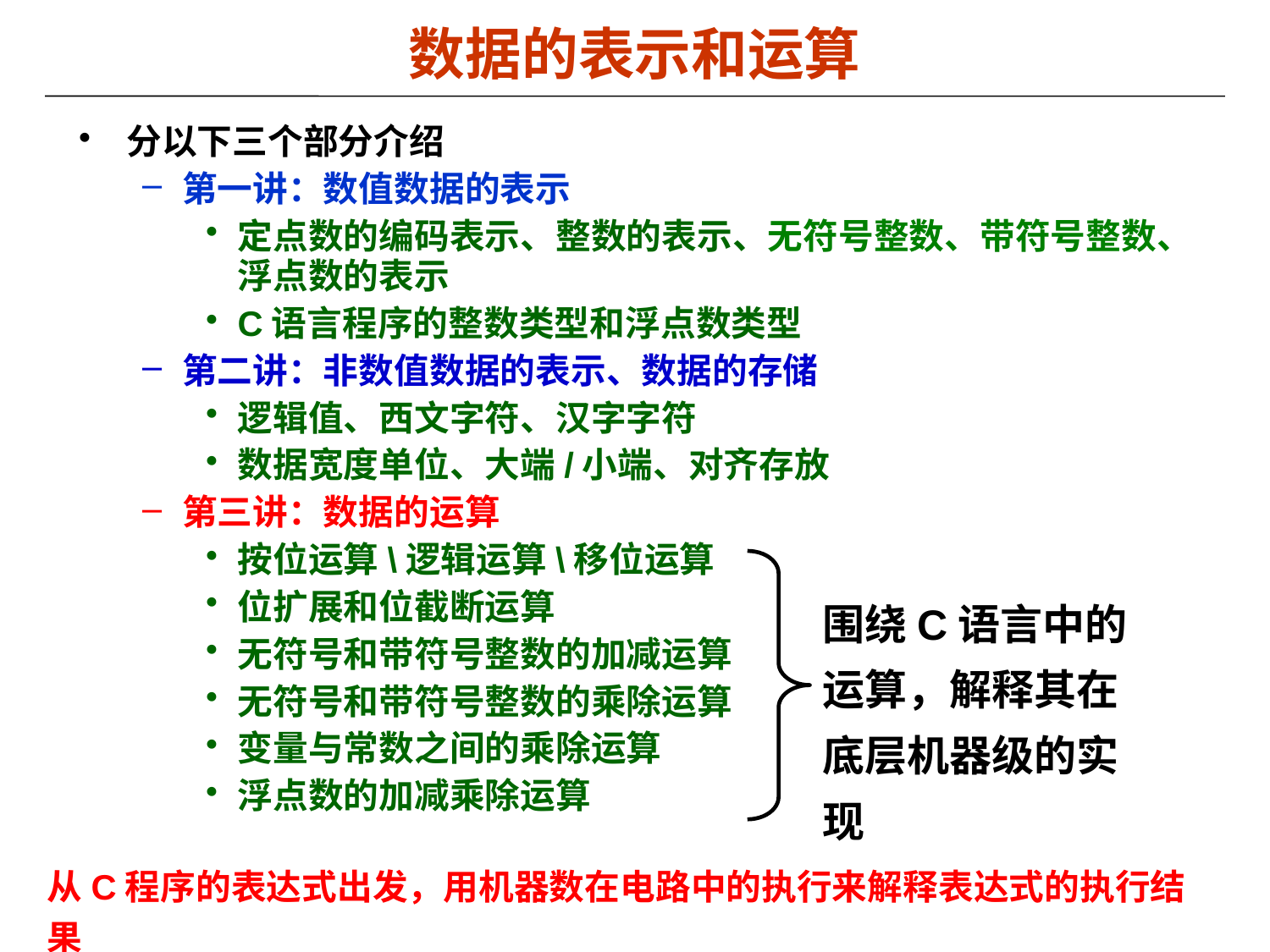

# 数据的表示和运算
分以下三个部分介绍
第一讲：数值数据的表示
定点数的编码表示、整数的表示、无符号整数、带符号整数、浮点数的表示
C语言程序的整数类型和浮点数类型
第二讲：非数值数据的表示、数据的存储
逻辑值、西文字符、汉字字符
数据宽度单位、大端/小端、对齐存放
第三讲：数据的运算
按位运算\逻辑运算\移位运算
位扩展和位截断运算
无符号和带符号整数的加减运算
无符号和带符号整数的乘除运算
变量与常数之间的乘除运算
浮点数的加减乘除运算

围绕C语言中的运算，解释其在底层机器级的实现
从C程序的表达式出发，用机器数在电路中的执行来解释表达式的执行结果